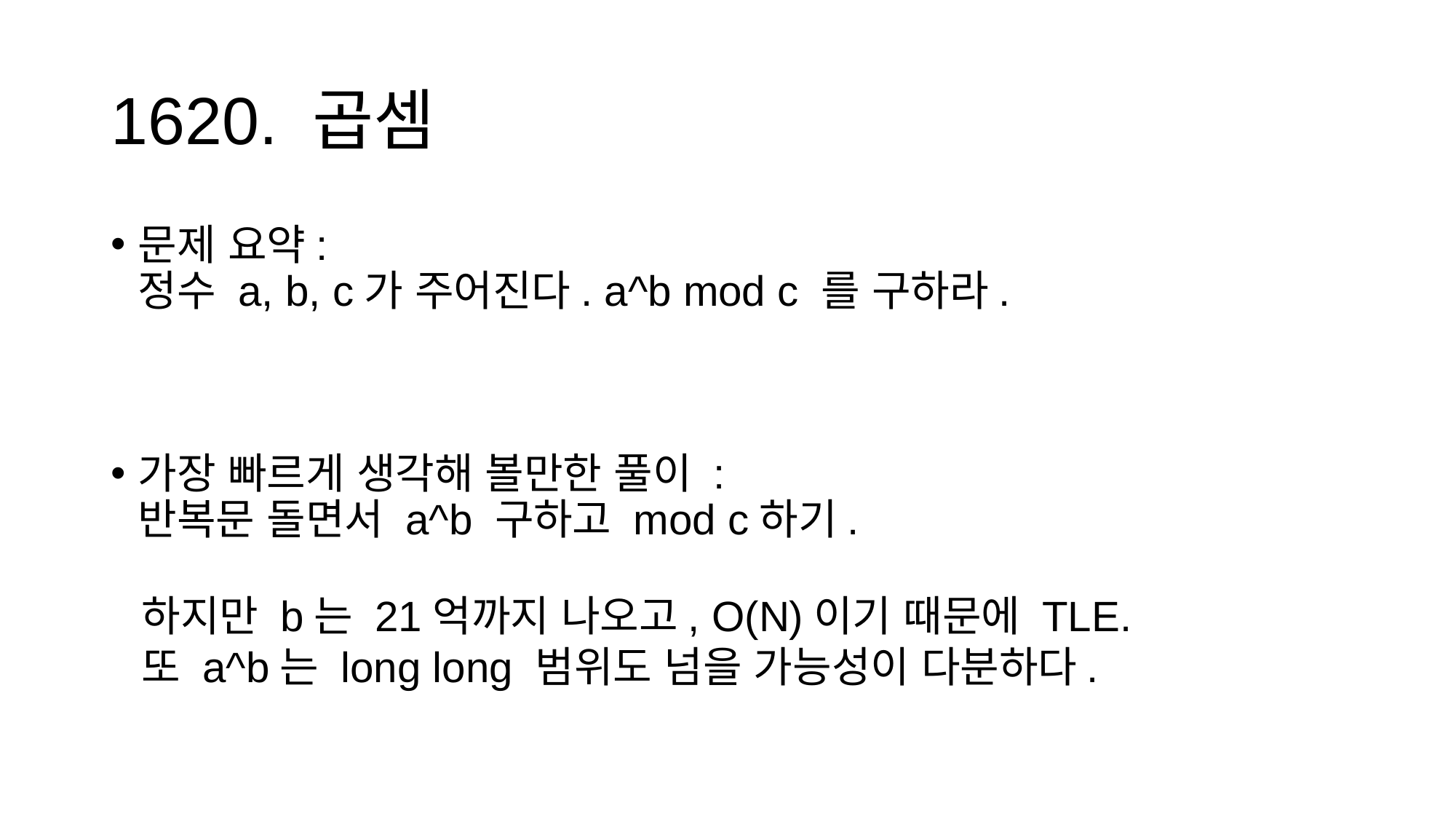

# 1620. 곱셈
문제 요약:
정수 a, b, c가 주어진다. a^b mod c 를 구하라.

가장 빠르게 생각해 볼만한 풀이 :
반복문 돌면서 a^b 구하고 mod c하기.
하지만 b는 21억까지 나오고, O(N)이기 때문에 TLE.
또 a^b는 long long 범위도 넘을 가능성이 다분하다.